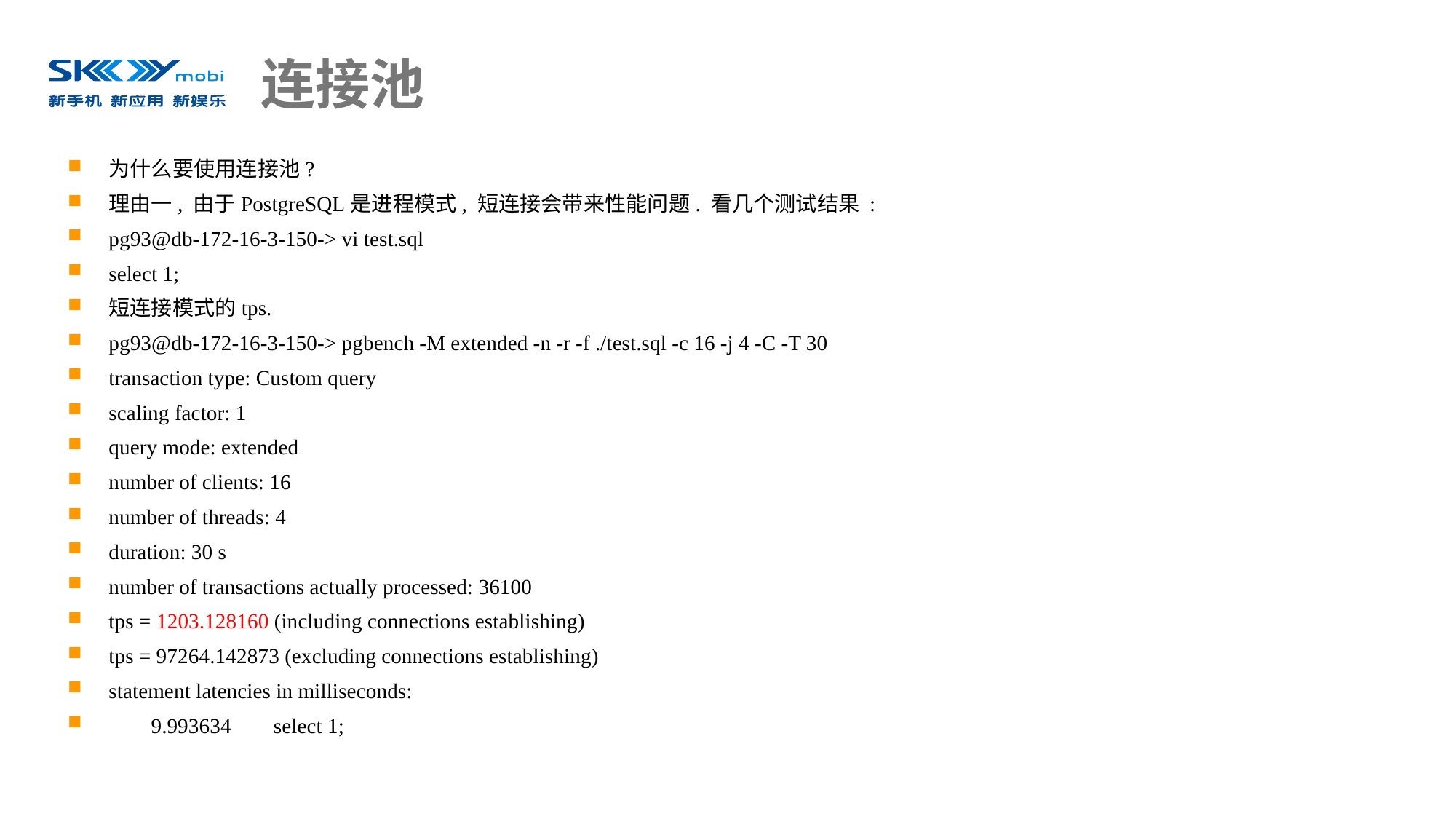

# 连接池
为什么要使用连接池?
理由一, 由于PostgreSQL是进程模式, 短连接会带来性能问题. 看几个测试结果 :
pg93@db-172-16-3-150-> vi test.sql
select 1;
短连接模式的tps.
pg93@db-172-16-3-150-> pgbench -M extended -n -r -f ./test.sql -c 16 -j 4 -C -T 30
transaction type: Custom query
scaling factor: 1
query mode: extended
number of clients: 16
number of threads: 4
duration: 30 s
number of transactions actually processed: 36100
tps = 1203.128160 (including connections establishing)
tps = 97264.142873 (excluding connections establishing)
statement latencies in milliseconds:
        9.993634        select 1;